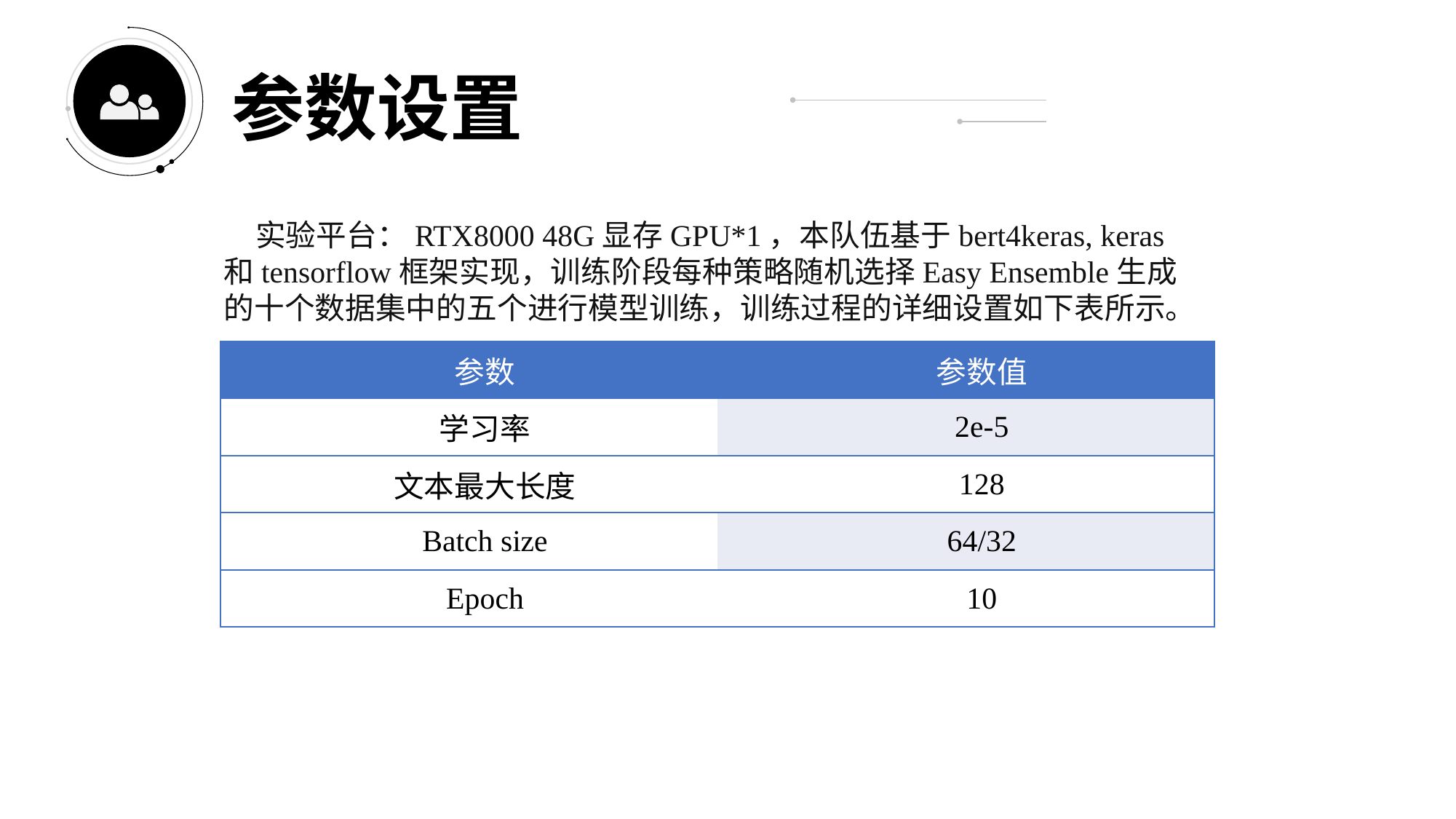

参数设置

实验平台：RTX8000 48G显存GPU*1，本队伍基于bert4keras, keras和tensorflow框架实现，训练阶段每种策略随机选择Easy Ensemble生成的十个数据集中的五个进行模型训练，训练过程的详细设置如下表所示。
| 参数 | 参数值 |
| --- | --- |
| 学习率 | 2e-5 |
| 文本最大长度 | 128 |
| Batch size | 64/32 |
| Epoch | 10 |